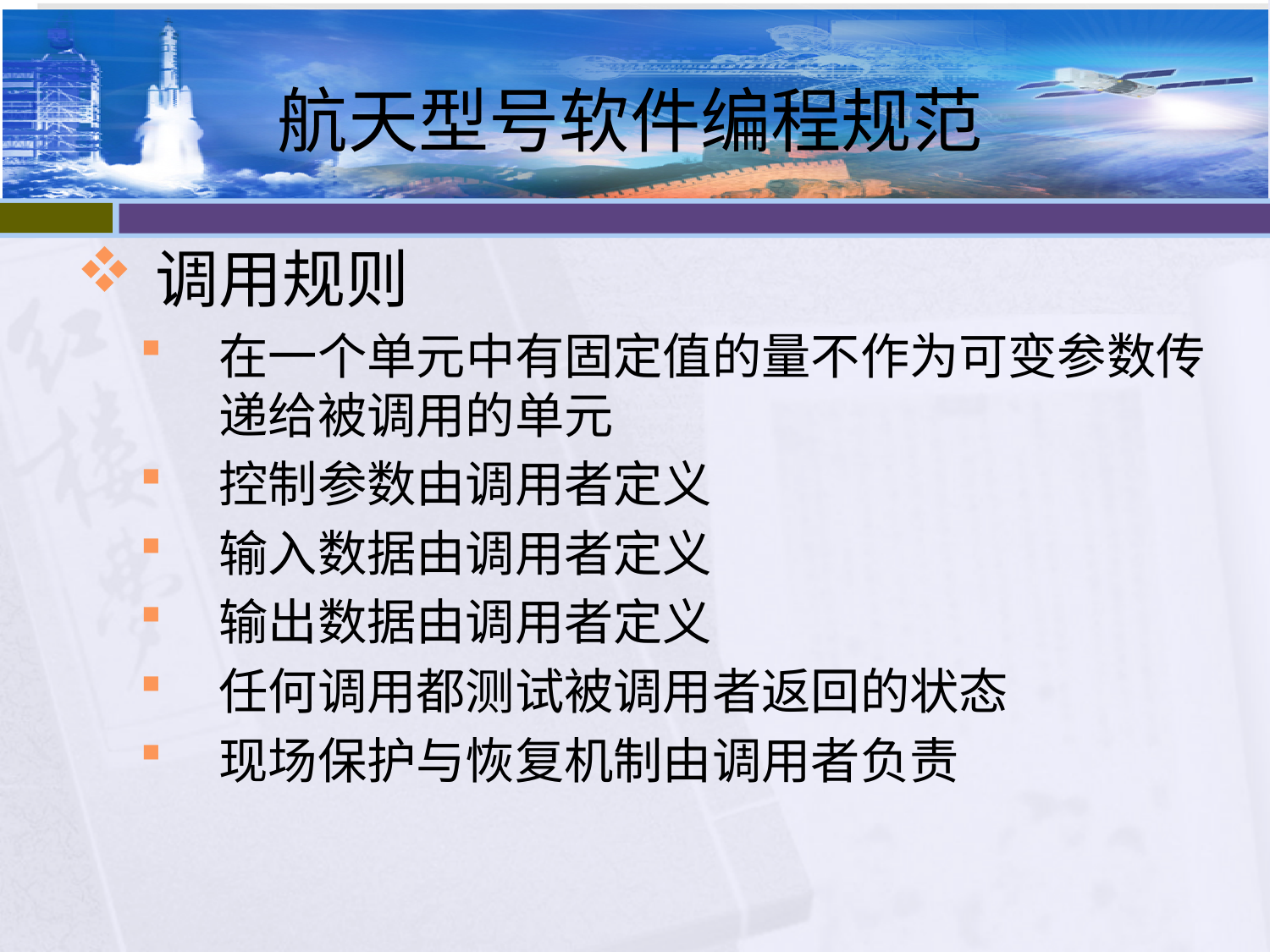

# 航天型号软件编程规范

调用规则
在一个单元中有固定值的量不作为可变参数传递给被调用的单元
控制参数由调用者定义
输入数据由调用者定义
输出数据由调用者定义
任何调用都测试被调用者返回的状态
现场保护与恢复机制由调用者负责